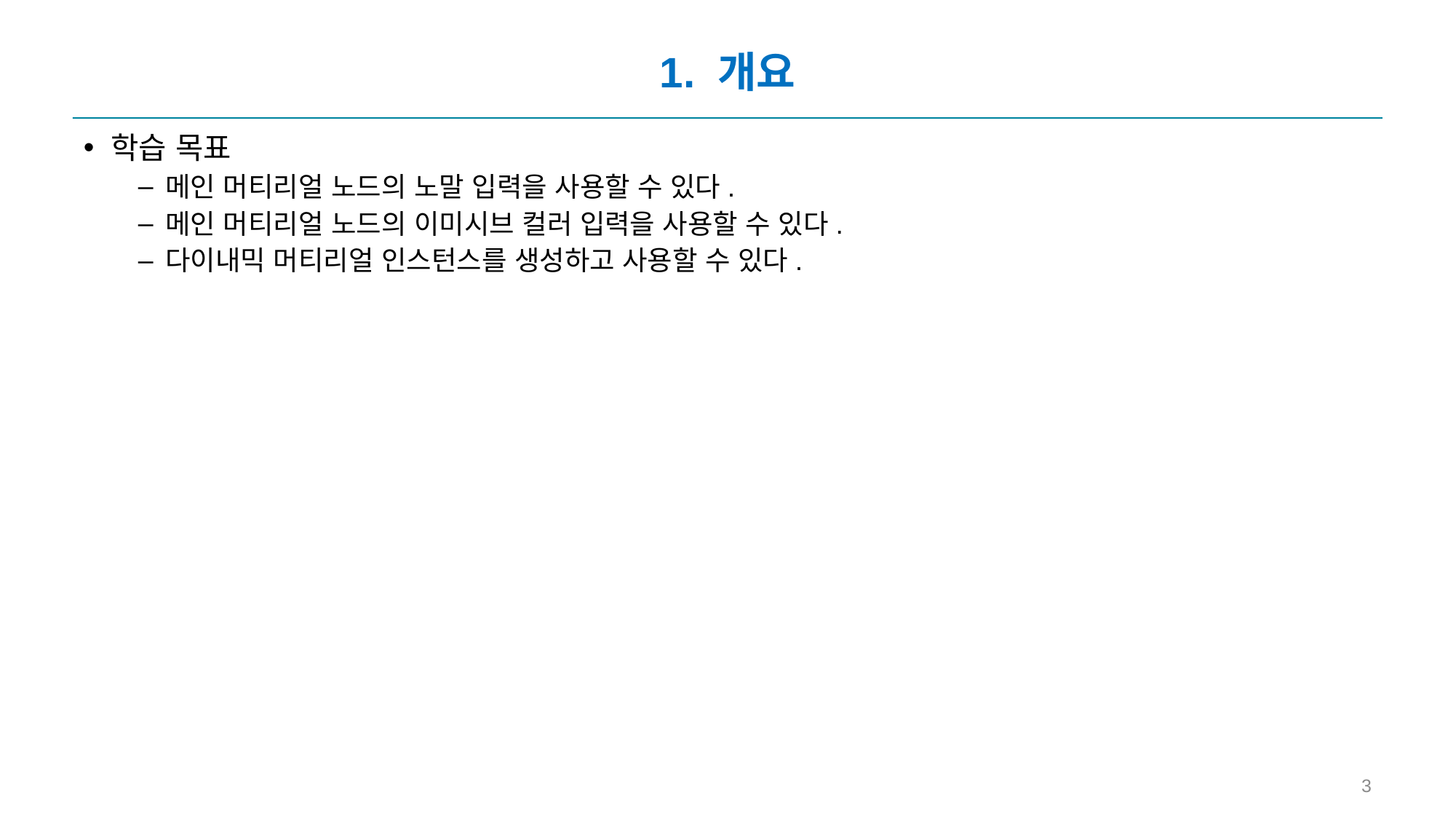

# 1. 개요
학습 목표
메인 머티리얼 노드의 노말 입력을 사용할 수 있다.
메인 머티리얼 노드의 이미시브 컬러 입력을 사용할 수 있다.
다이내믹 머티리얼 인스턴스를 생성하고 사용할 수 있다.

3